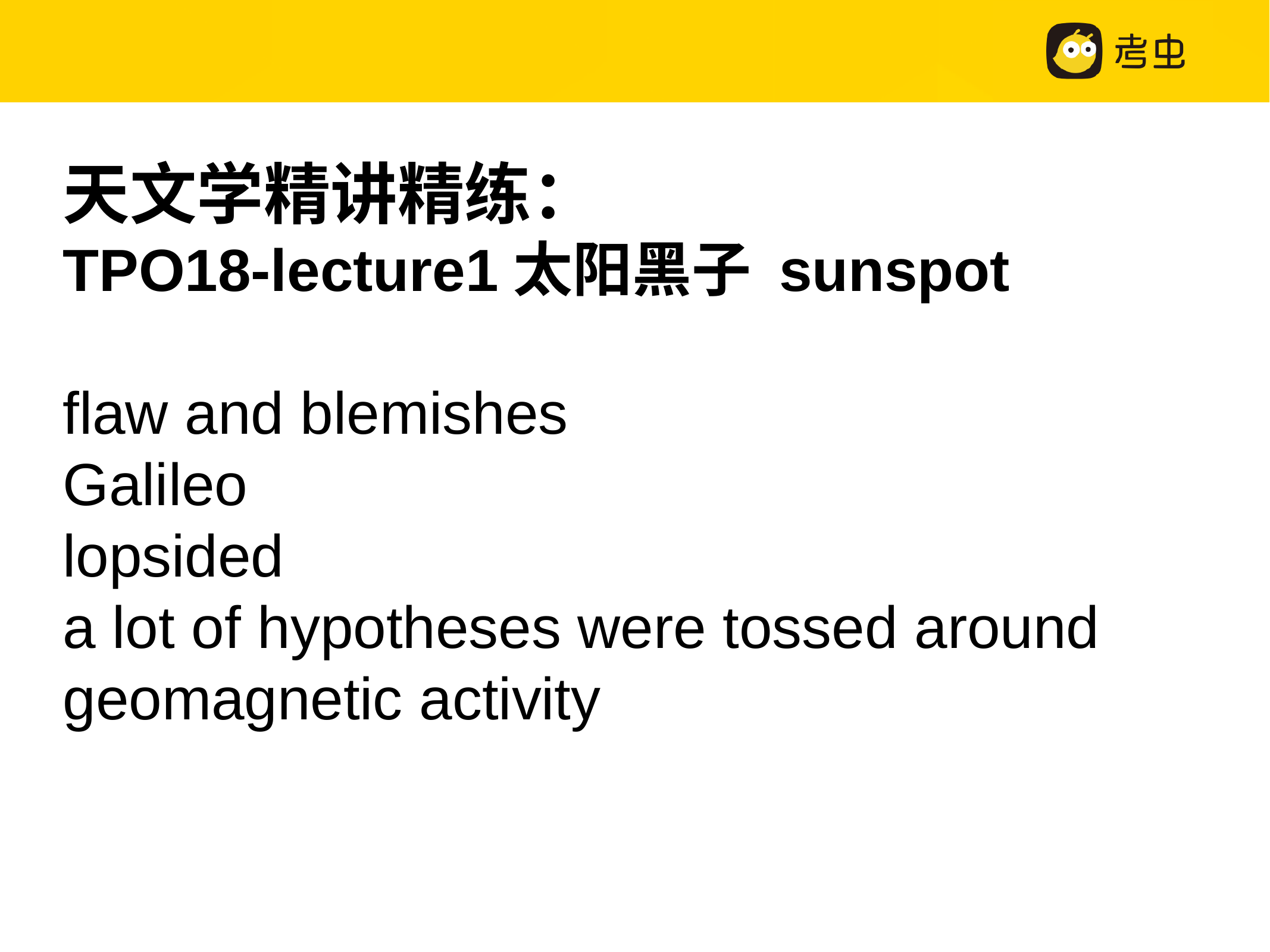

天文学精讲精练：
TPO18-lecture1太阳黑子 sunspot

flaw and blemishes
Galileo
lopsided
a lot of hypotheses were tossed around
geomagnetic activity